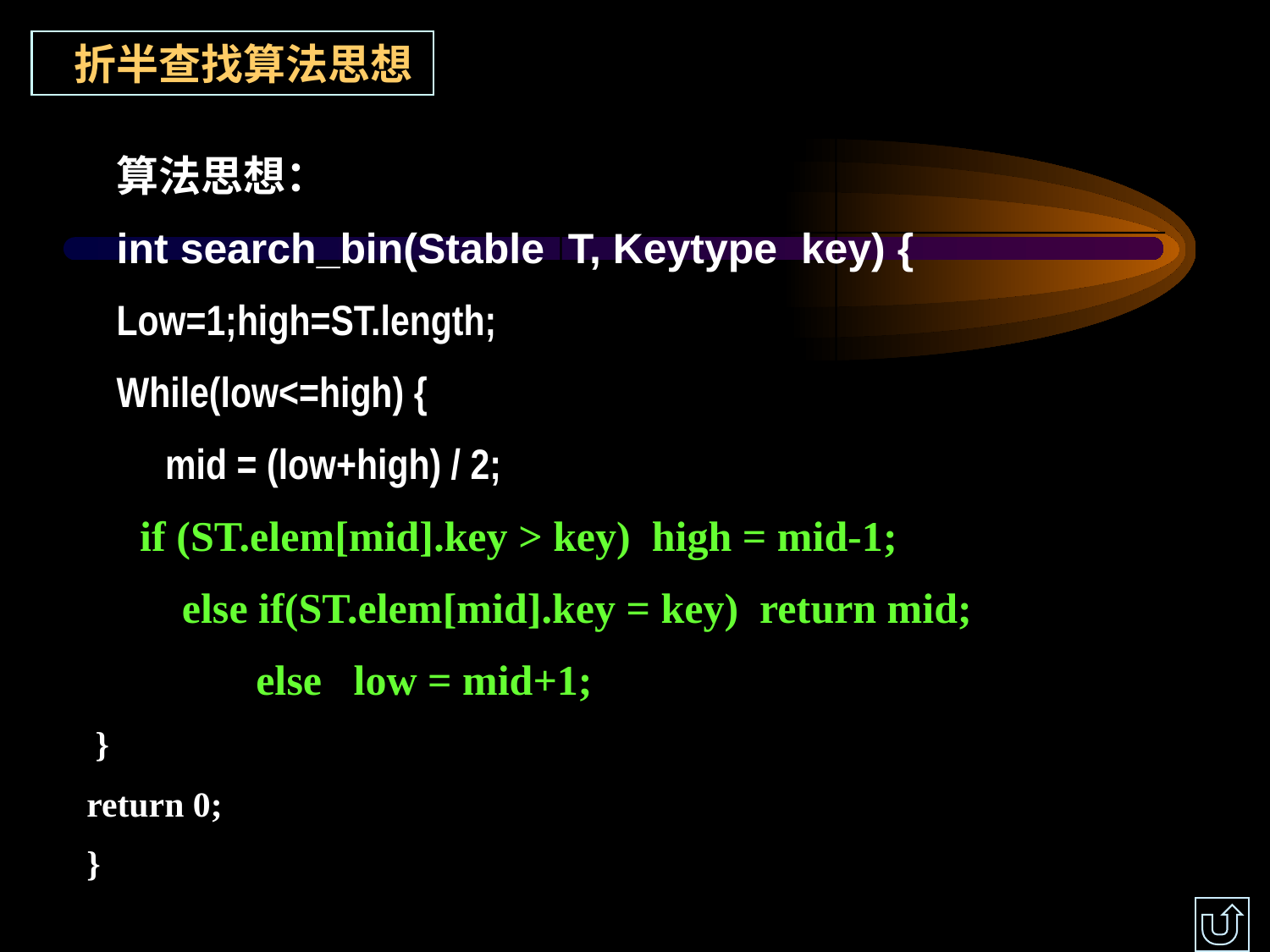

折半查找算法思想

算法思想：
int search_bin(Stable  T, Keytype  key) {
Low=1;high=ST.length;
While(low<=high) {
     mid = (low+high) / 2;
      if (ST.elem[mid].key > key)  high = mid-1;
         else if(ST.elem[mid].key = key)  return mid;
                else   low = mid+1;
 }
return 0;
}

n
h
n+1

n

i=1

j=1